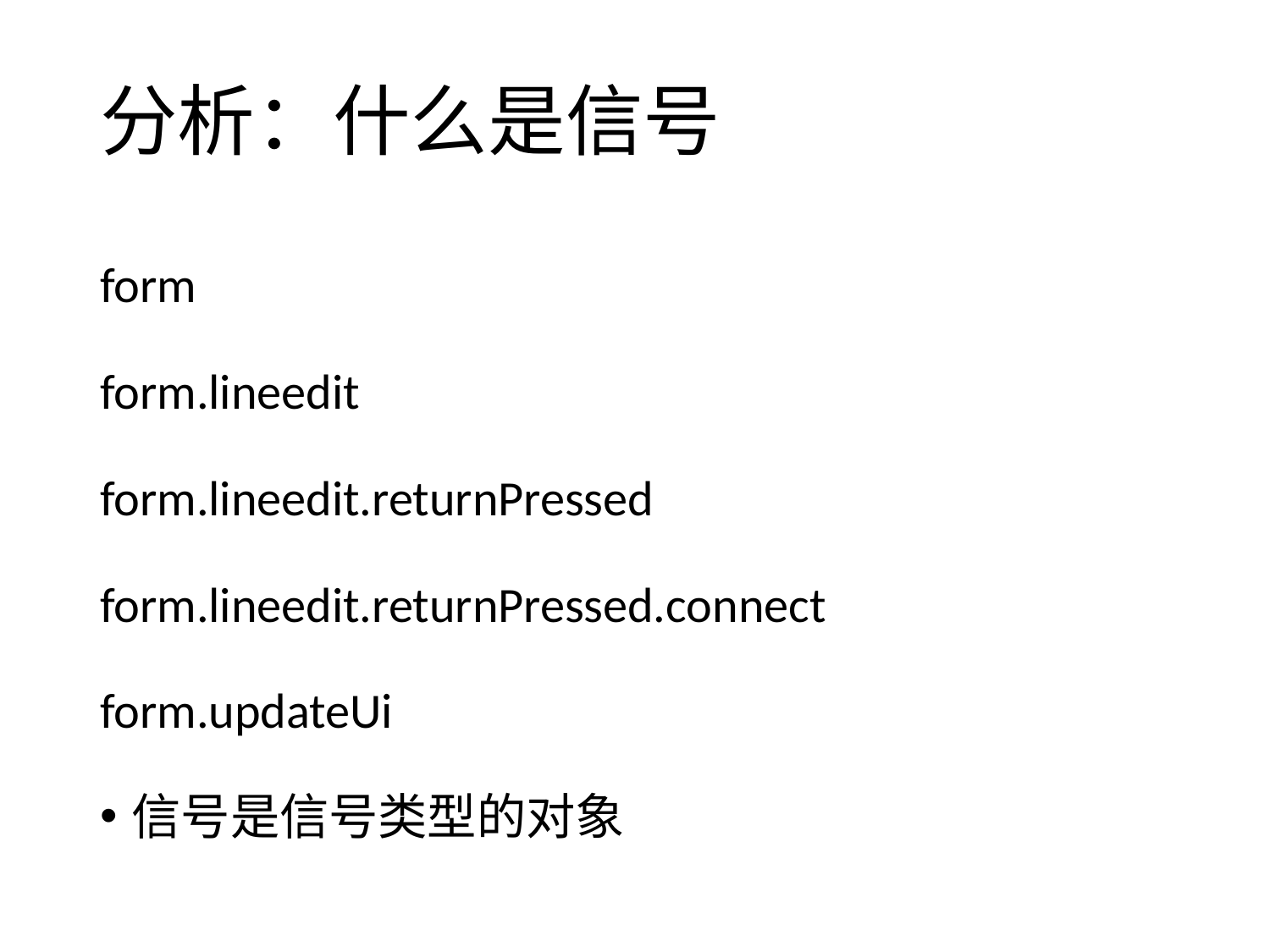

# 分析：什么是信号
form
form.lineedit
form.lineedit.returnPressed
form.lineedit.returnPressed.connect
form.updateUi
信号是信号类型的对象